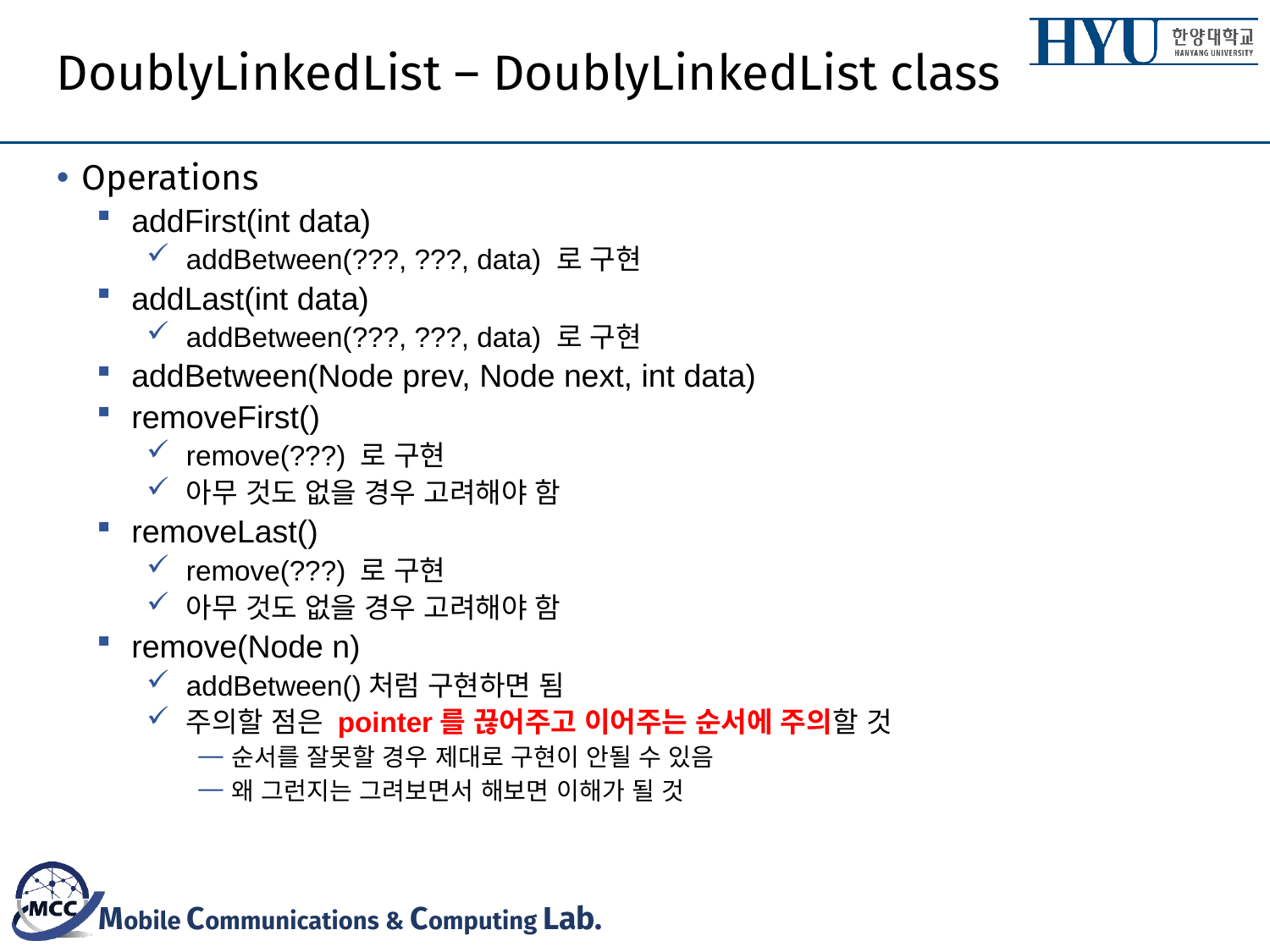

# DoublyLinkedList – DoublyLinkedList class

Operations
addFirst(int data)
addBetween(???, ???, data) 로 구현
addLast(int data)
addBetween(???, ???, data) 로 구현
addBetween(Node prev, Node next, int data)
removeFirst()
remove(???) 로 구현
아무 것도 없을 경우 고려해야 함
removeLast()
remove(???) 로 구현
아무 것도 없을 경우 고려해야 함
remove(Node n)
addBetween()처럼 구현하면 됨
주의할 점은 pointer를 끊어주고 이어주는 순서에 주의할 것
순서를 잘못할 경우 제대로 구현이 안될 수 있음
왜 그런지는 그려보면서 해보면 이해가 될 것